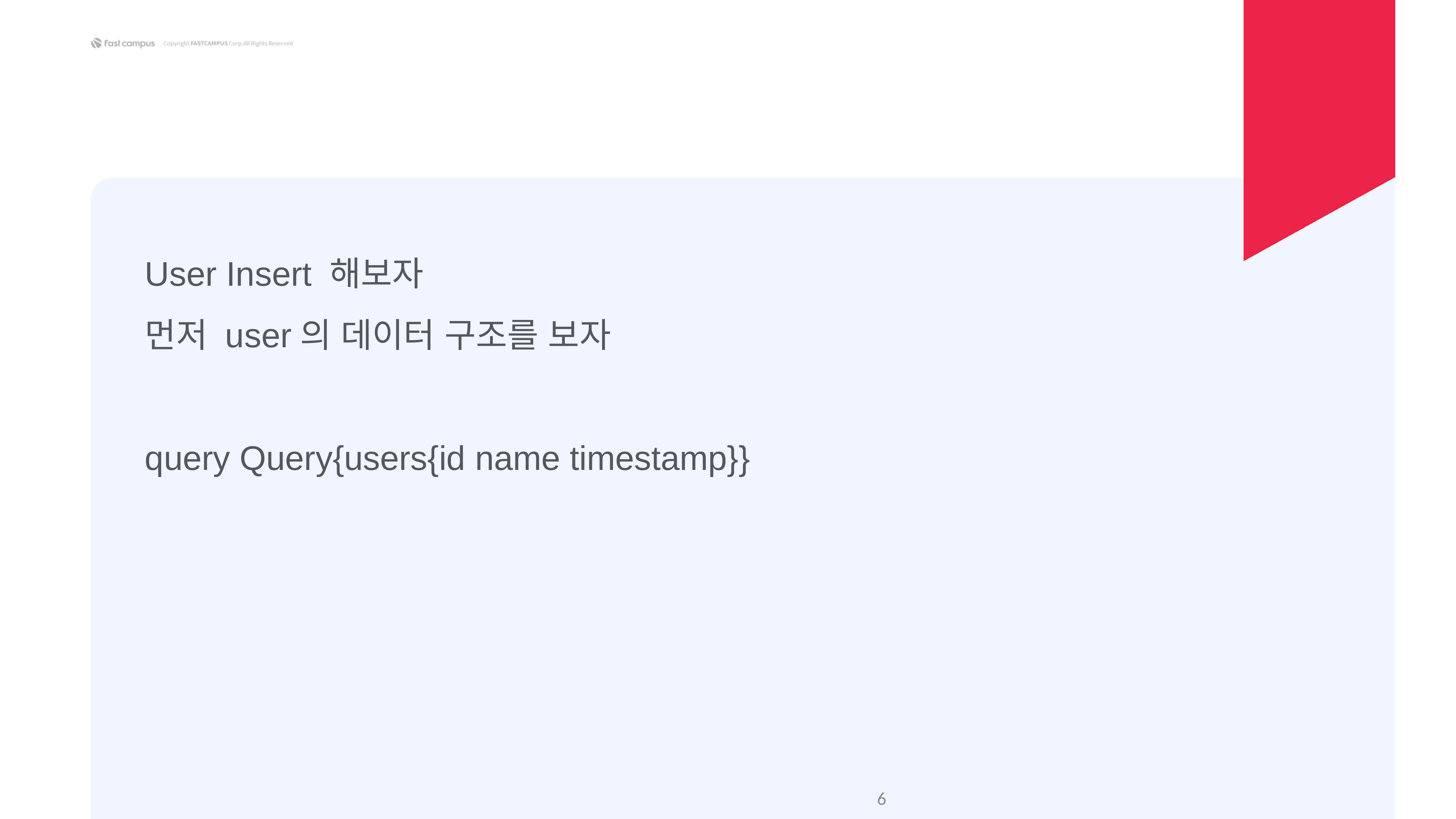

User Insert 해보자
먼저 user의 데이터 구조를 보자

query Query{users{id name timestamp}}

6